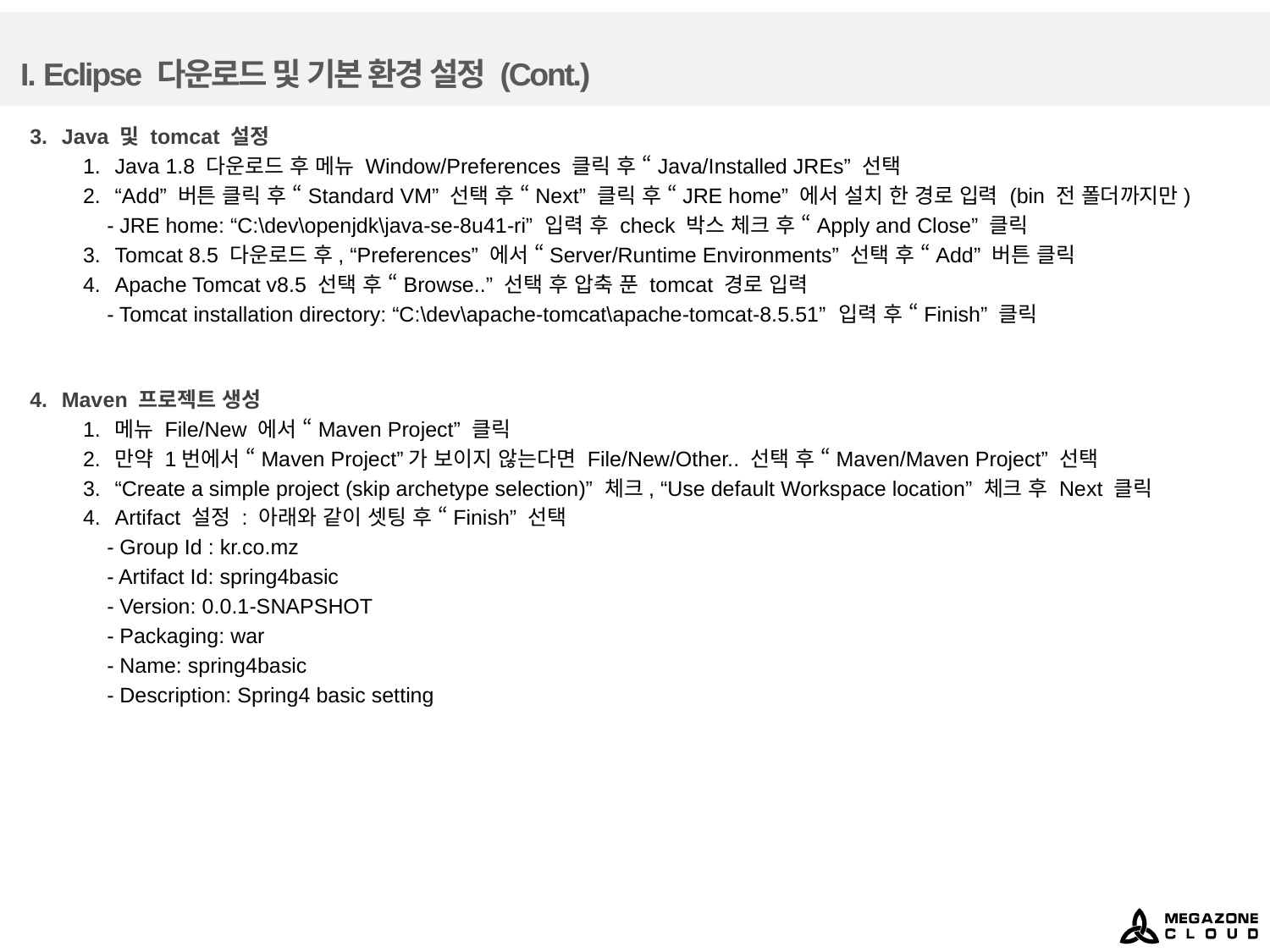

# I. Eclipse 다운로드 및 기본 환경 설정 (Cont.)
Java 및 tomcat 설정
Java 1.8 다운로드 후 메뉴 Window/Preferences 클릭 후 “Java/Installed JREs” 선택
“Add” 버튼 클릭 후 “Standard VM” 선택 후 “Next” 클릭 후 “JRE home” 에서 설치 한 경로 입력 (bin 전 폴더까지만)
    - JRE home: “C:\dev\openjdk\java-se-8u41-ri” 입력 후 check 박스 체크 후 “Apply and Close” 클릭
Tomcat 8.5 다운로드 후, “Preferences” 에서 “Server/Runtime Environments” 선택 후 “Add” 버튼 클릭
Apache Tomcat v8.5 선택 후 “Browse..” 선택 후 압축 푼 tomcat 경로 입력
    - Tomcat installation directory: “C:\dev\apache-tomcat\apache-tomcat-8.5.51” 입력 후 “Finish” 클릭

Maven 프로젝트 생성
메뉴 File/New 에서 “Maven Project” 클릭
만약 1번에서 “Maven Project”가 보이지 않는다면 File/New/Other.. 선택 후 “Maven/Maven Project” 선택
“Create a simple project (skip archetype selection)” 체크, “Use default Workspace location” 체크 후 Next 클릭
Artifact 설정 : 아래와 같이 셋팅 후 “Finish” 선택
    - Group Id : kr.co.mz
    - Artifact Id: spring4basic
    - Version: 0.0.1-SNAPSHOT
    - Packaging: war
    - Name: spring4basic
    - Description: Spring4 basic setting